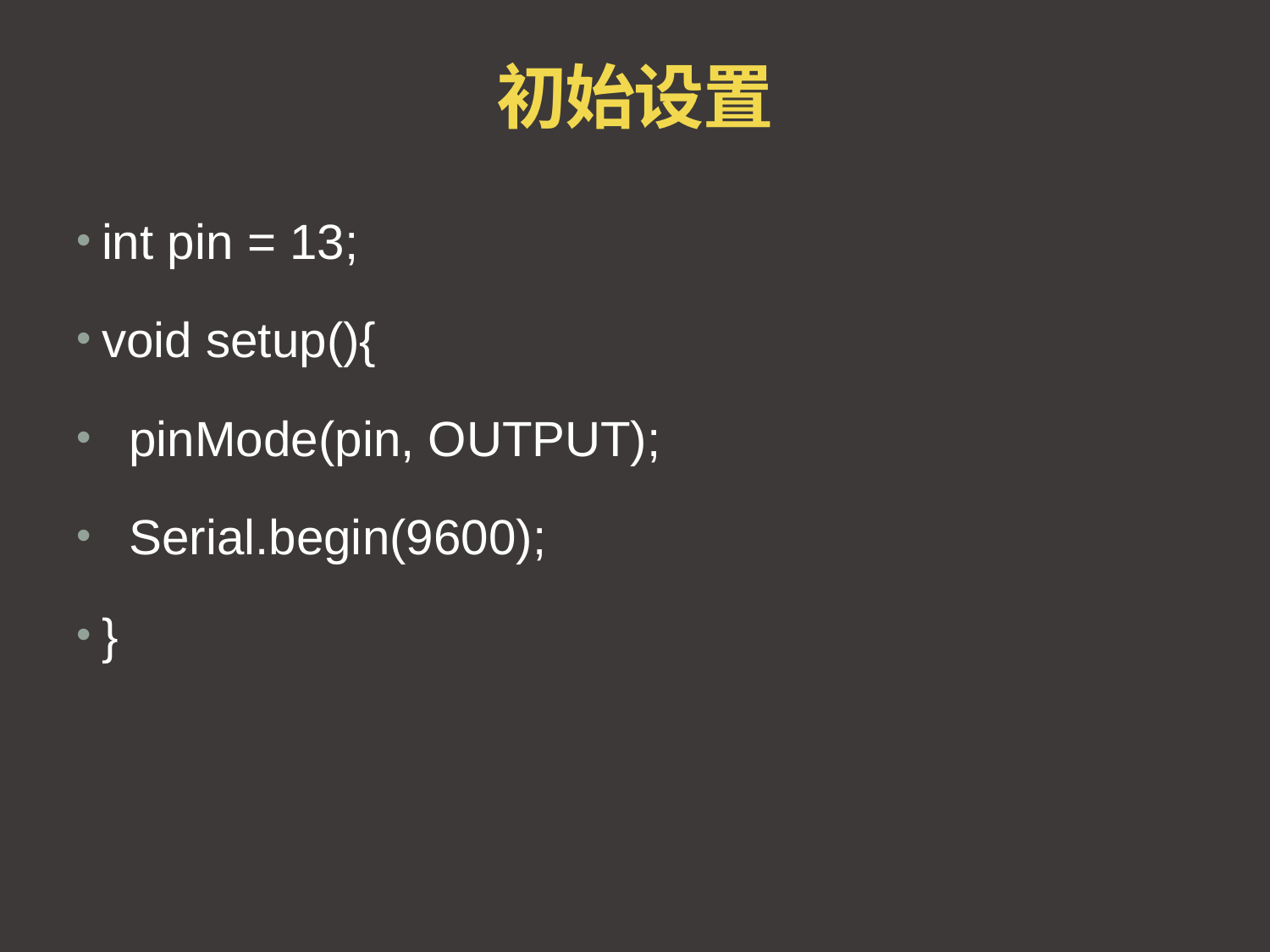

# 初始设置
int pin = 13;
void setup(){
  pinMode(pin, OUTPUT);
  Serial.begin(9600);
}